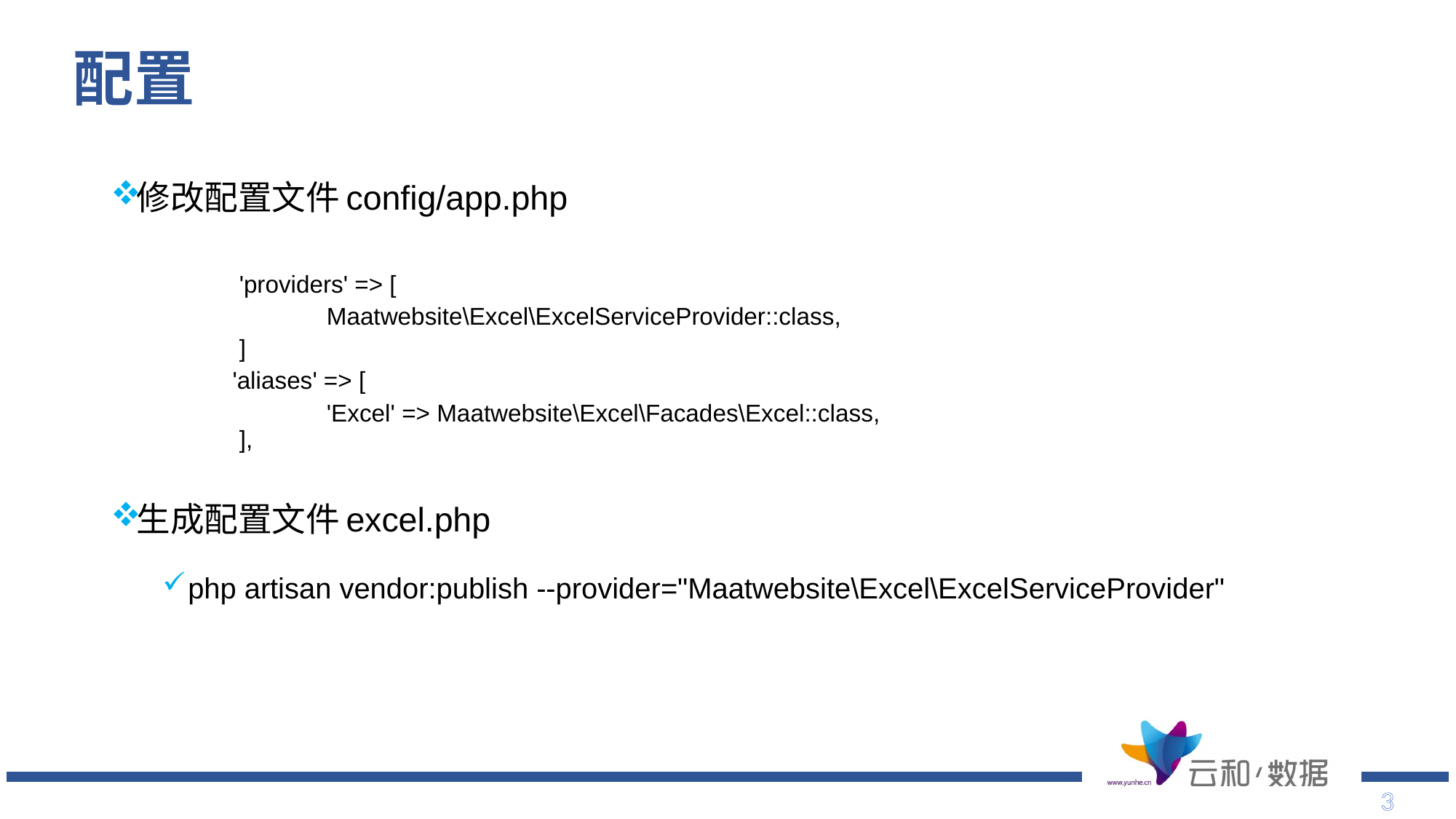

# 配置
修改配置文件config/app.php

	'providers' => [
		Maatwebsite\Excel\ExcelServiceProvider::class,
	]
    'aliases' => [
	 	'Excel' => Maatwebsite\Excel\Facades\Excel::class,
],

生成配置文件excel.php
php artisan vendor:publish --provider="Maatwebsite\Excel\ExcelServiceProvider"